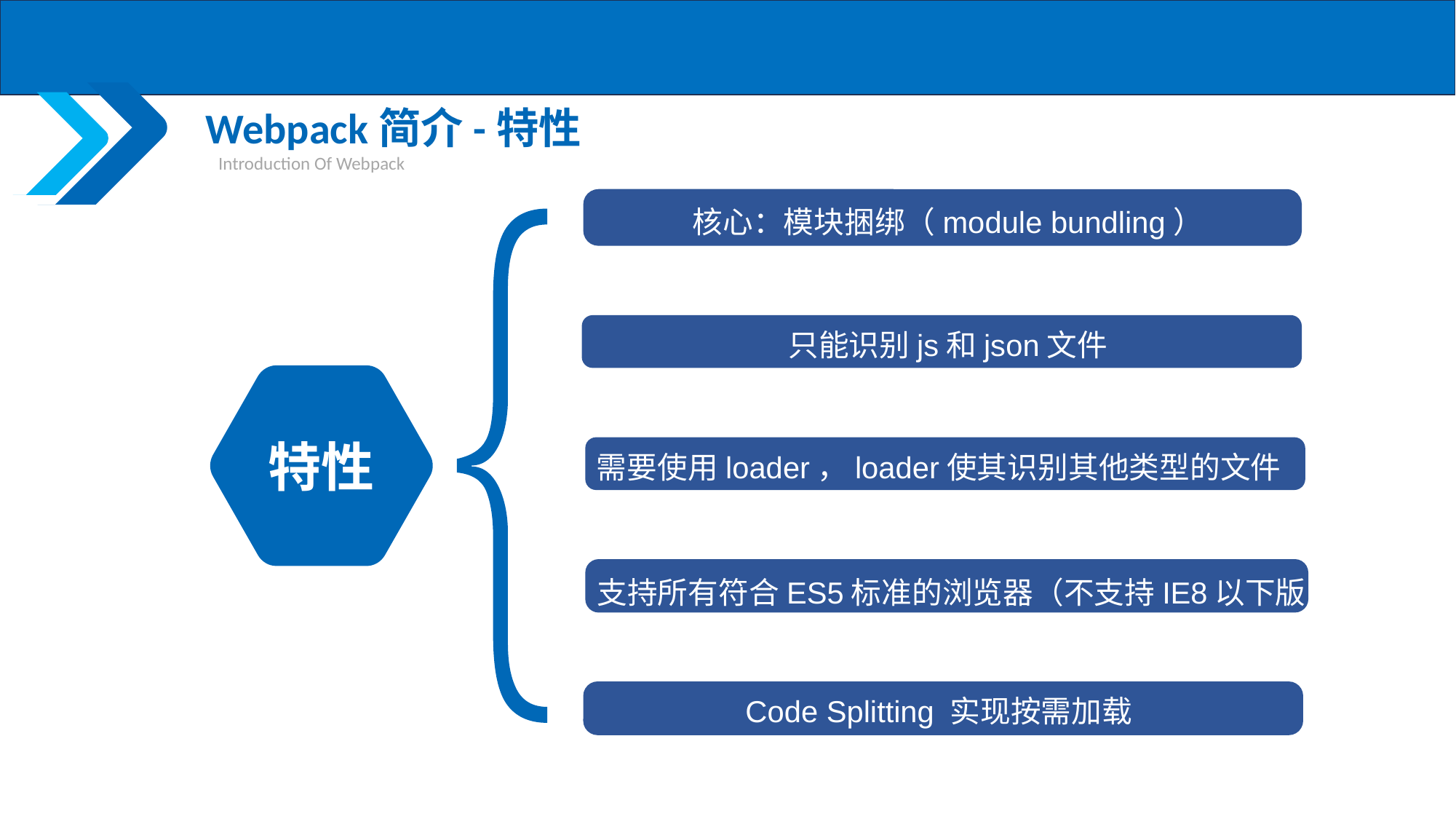

Webpack简介-特性
Introduction Of Webpack

核心：模块捆绑（module bundling）

只能识别js和json文件

特性

需要使用loader，loader使其识别其他类型的文件

支持所有符合ES5标准的浏览器（不支持IE8以下版本）

Code Splitting 实现按需加载